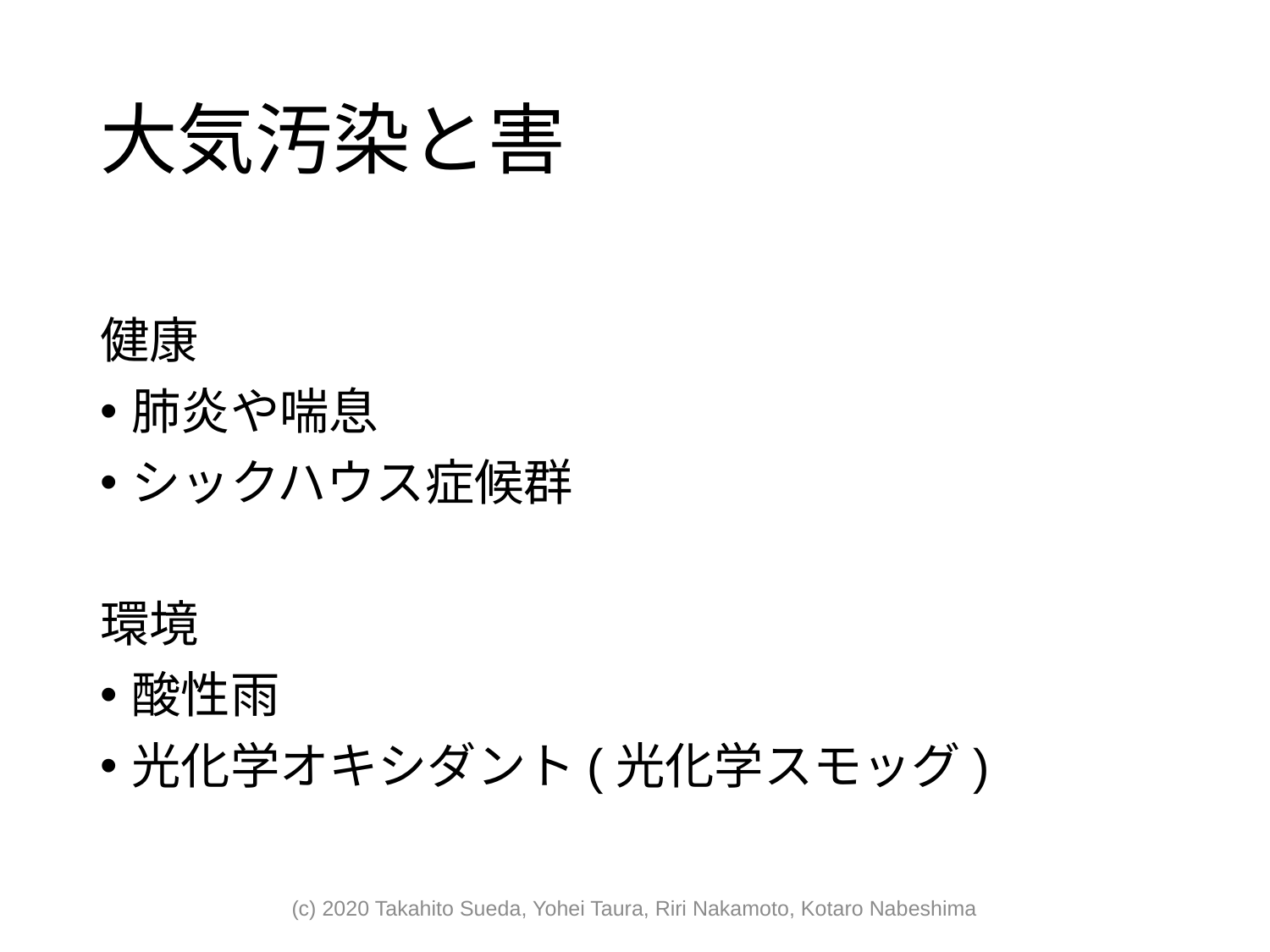

# 大気汚染と害
健康
肺炎や喘息
シックハウス症候群

環境
酸性雨
光化学オキシダント(光化学スモッグ)
(c) 2020 Takahito Sueda, Yohei Taura, Riri Nakamoto, Kotaro Nabeshima